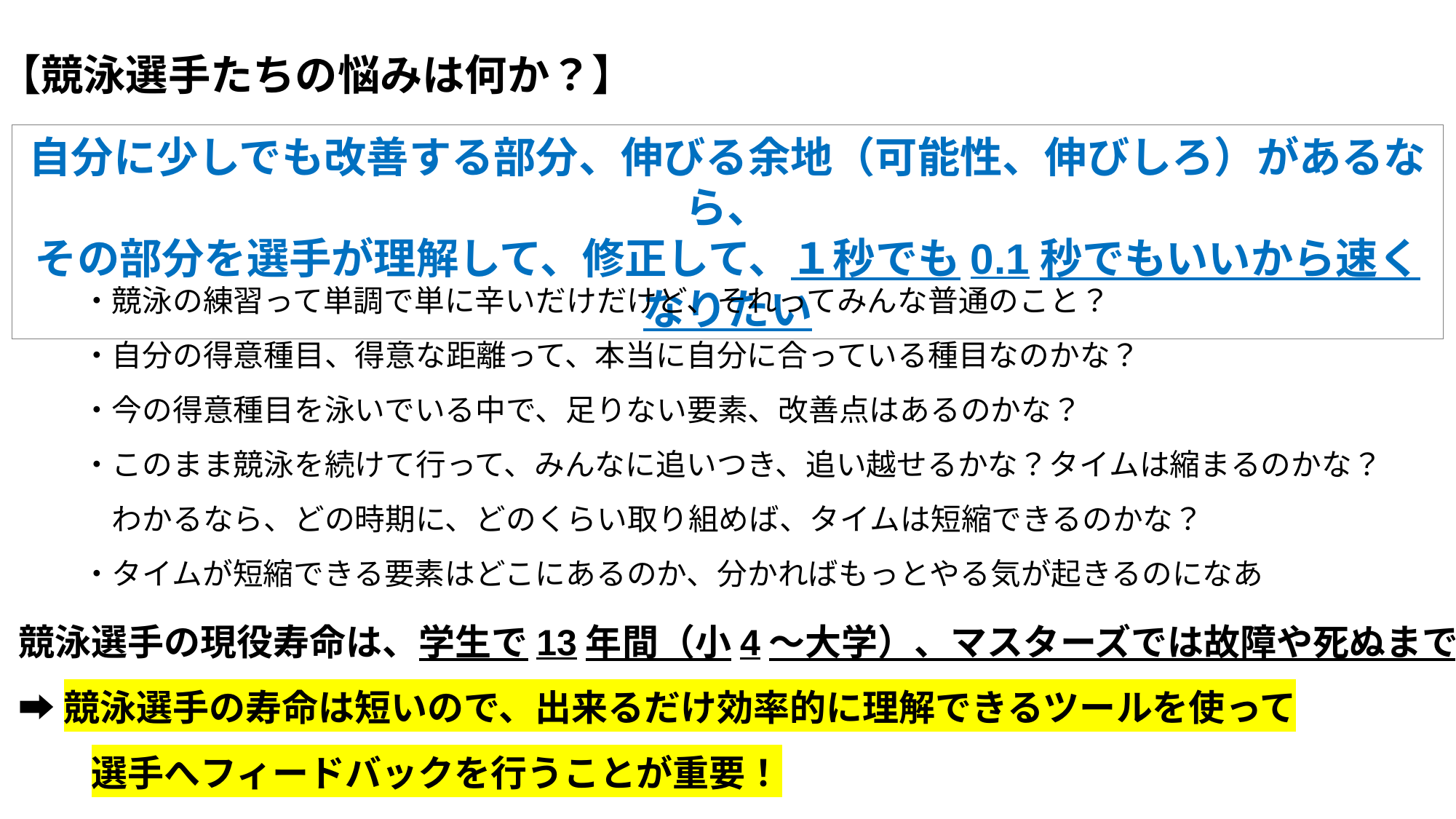

【競泳選手たちの悩みは何か？】
自分に少しでも改善する部分、伸びる余地（可能性、伸びしろ）があるなら、
その部分を選手が理解して、修正して、１秒でも0.1秒でもいいから速くなりたい
・競泳の練習って単調で単に辛いだけだけど、それってみんな普通のこと？
・自分の得意種目、得意な距離って、本当に自分に合っている種目なのかな？
・今の得意種目を泳いでいる中で、足りない要素、改善点はあるのかな？
・このまま競泳を続けて行って、みんなに追いつき、追い越せるかな？タイムは縮まるのかな？
　わかるなら、どの時期に、どのくらい取り組めば、タイムは短縮できるのかな？
・タイムが短縮できる要素はどこにあるのか、分かればもっとやる気が起きるのになあ
競泳選手の現役寿命は、学生で13年間（小4～大学）、マスターズでは故障や死ぬまで
➡競泳選手の寿命は短いので、出来るだけ効率的に理解できるツールを使って
　　選手へフィードバックを行うことが重要！